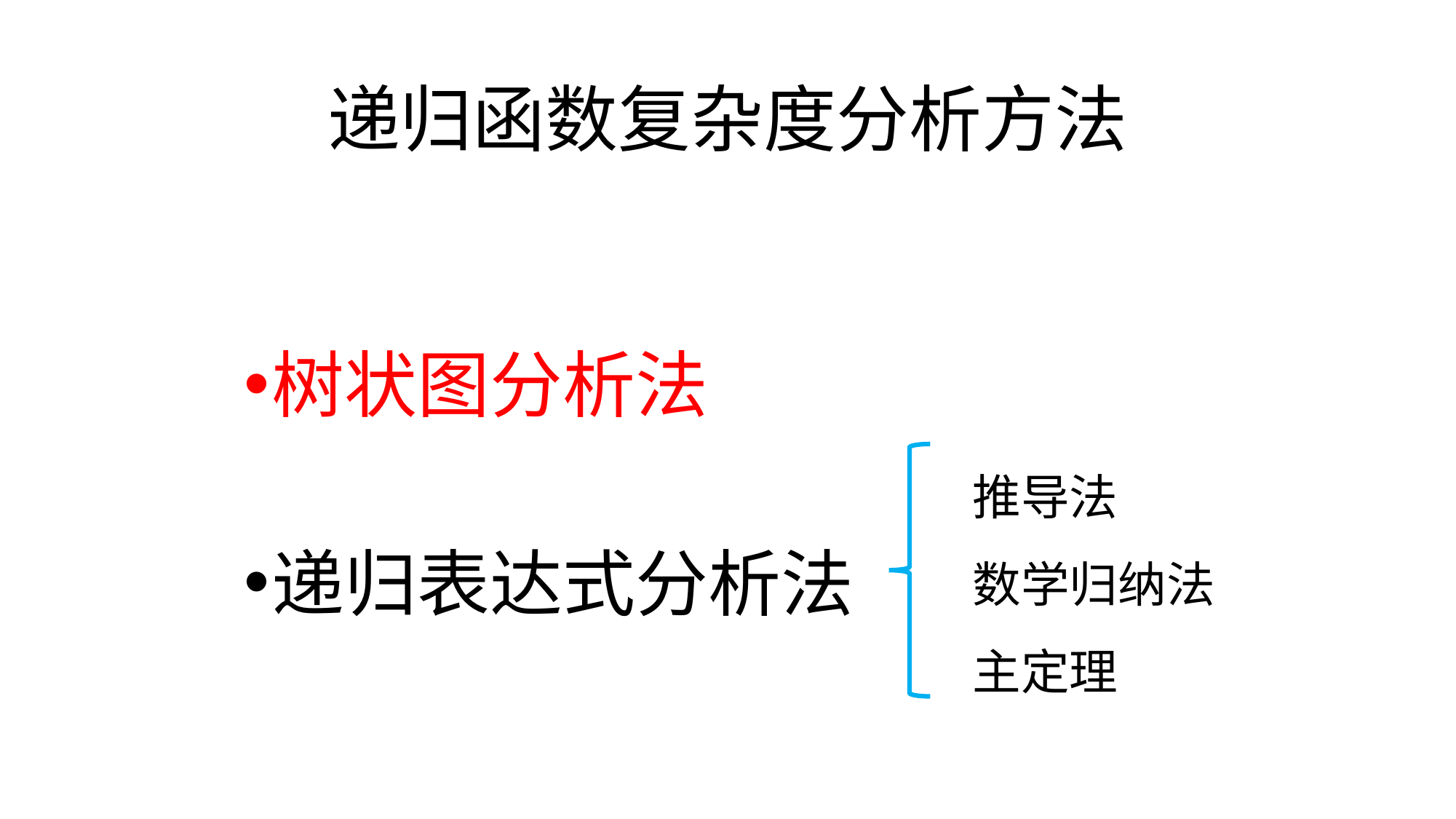

# 递归函数复杂度分析方法
树状图分析法
递归表达式分析法
推导法
数学归纳法
主定理